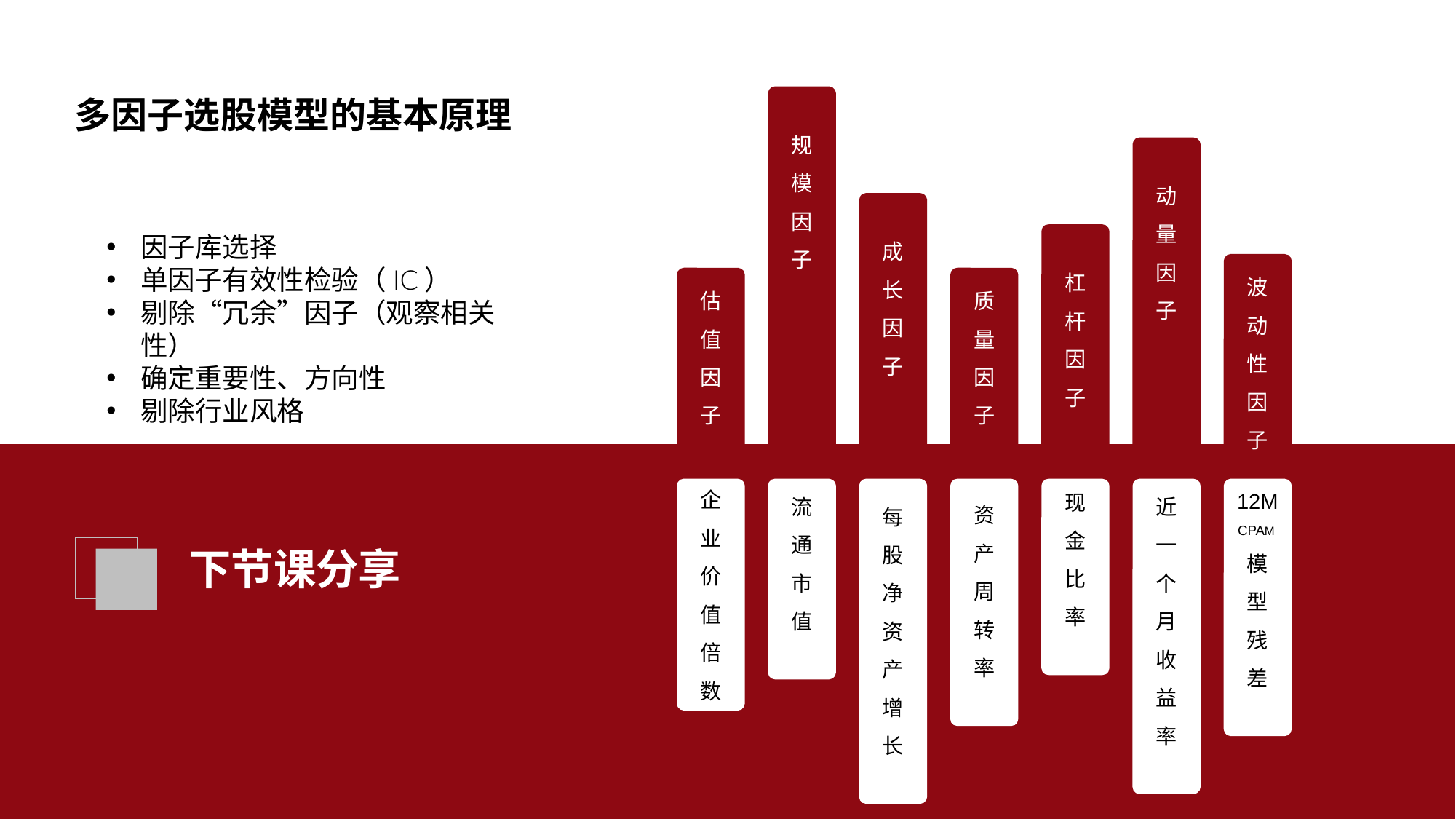

多因子选股模型的基本原理

规模因子

动量因子

成长因子
因子库选择
单因子有效性检验（IC）
剔除“冗余”因子（观察相关性）
确定重要性、方向性
剔除行业风格

杠杆因子
波动性因子
估值因子
质量因子

12M CPAM模型残差

每股净资产增长

资产周转率

现金比率

近一个月收益率

流通市值

企业价值倍数

下节课分享